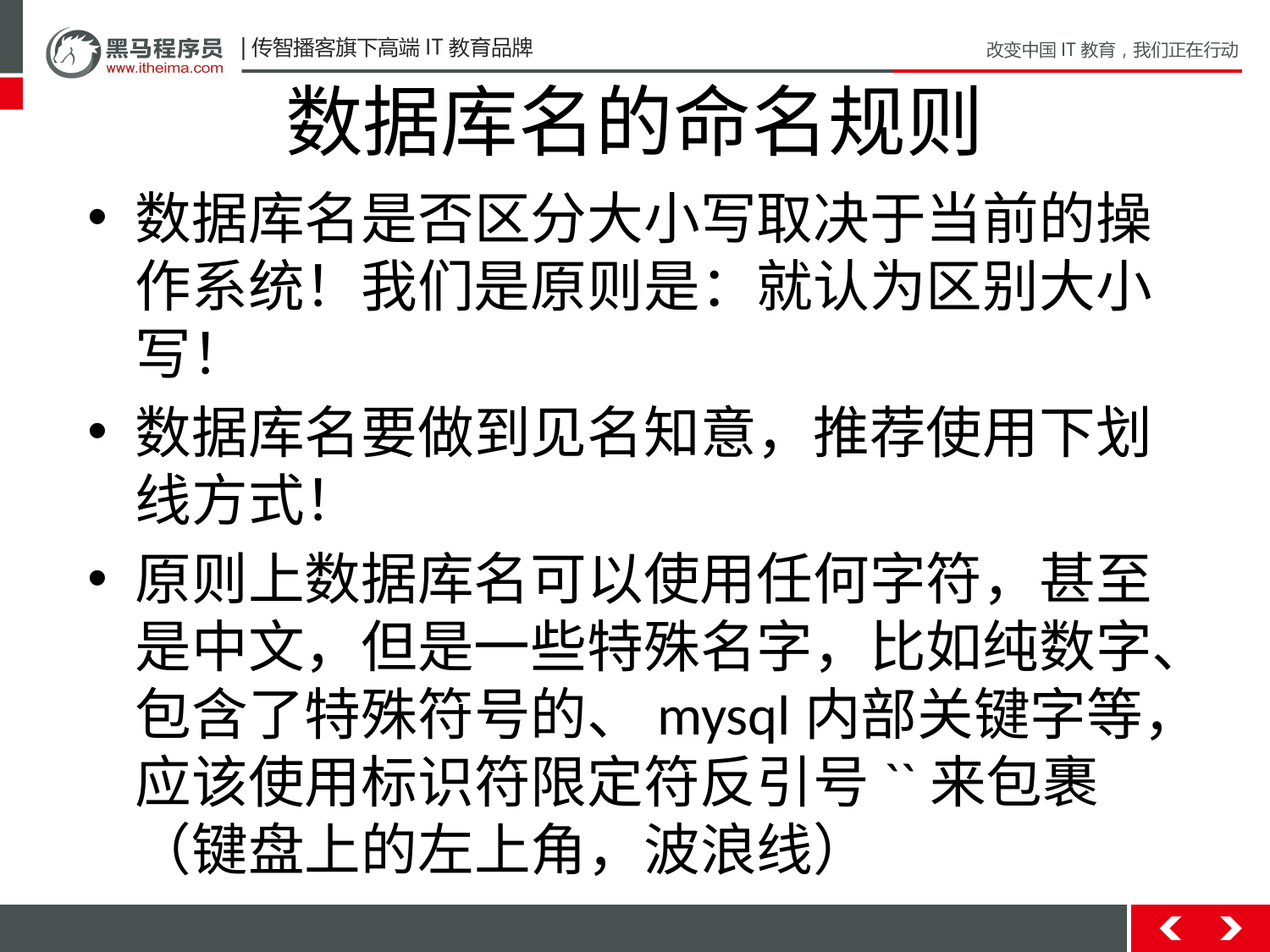

# 数据库名的命名规则
数据库名是否区分大小写取决于当前的操作系统！我们是原则是：就认为区别大小写！
数据库名要做到见名知意，推荐使用下划线方式！
原则上数据库名可以使用任何字符，甚至是中文，但是一些特殊名字，比如纯数字、包含了特殊符号的、mysql内部关键字等，应该使用标识符限定符反引号``来包裹（键盘上的左上角，波浪线）